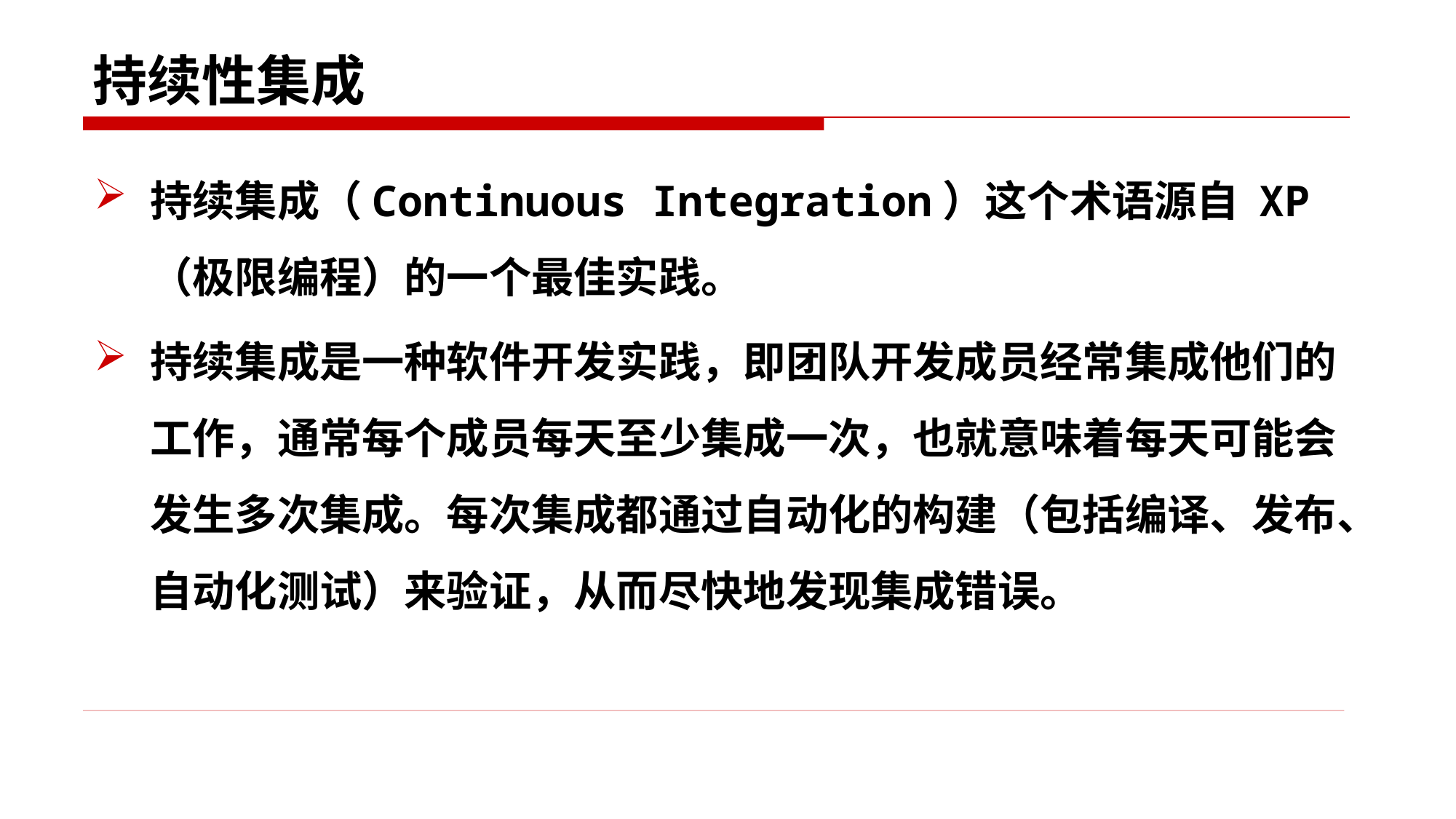

# 持续性集成
持续集成（Continuous Integration）这个术语源自 XP （极限编程）的一个最佳实践。
持续集成是一种软件开发实践，即团队开发成员经常集成他们的工作，通常每个成员每天至少集成一次，也就意味着每天可能会发生多次集成。每次集成都通过自动化的构建（包括编译、发布、自动化测试）来验证，从而尽快地发现集成错误。